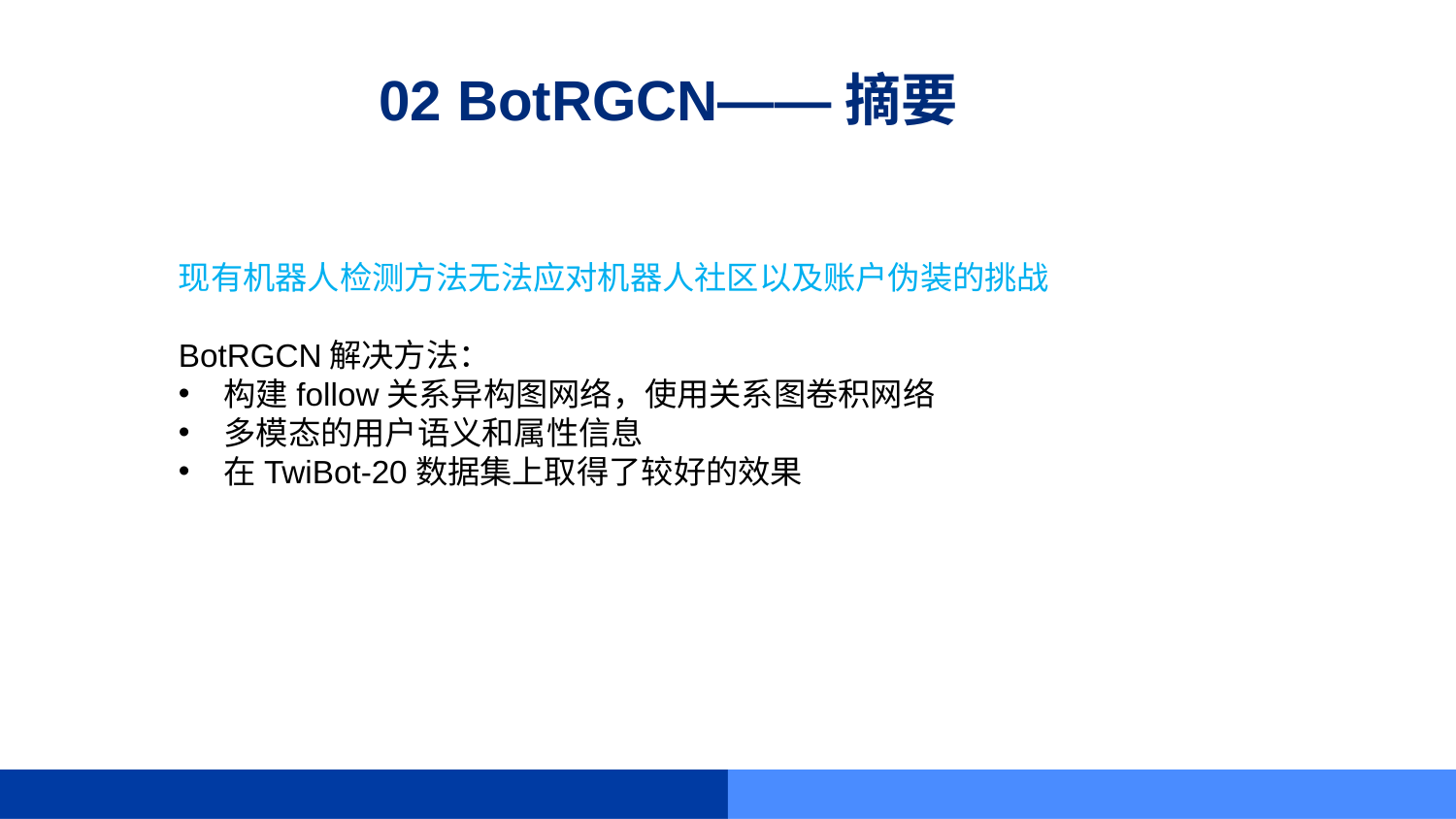

# 02 BotRGCN——摘要
现有机器人检测方法无法应对机器人社区以及账户伪装的挑战

BotRGCN解决方法：
构建follow关系异构图网络，使用关系图卷积网络
多模态的用户语义和属性信息
在TwiBot-20数据集上取得了较好的效果